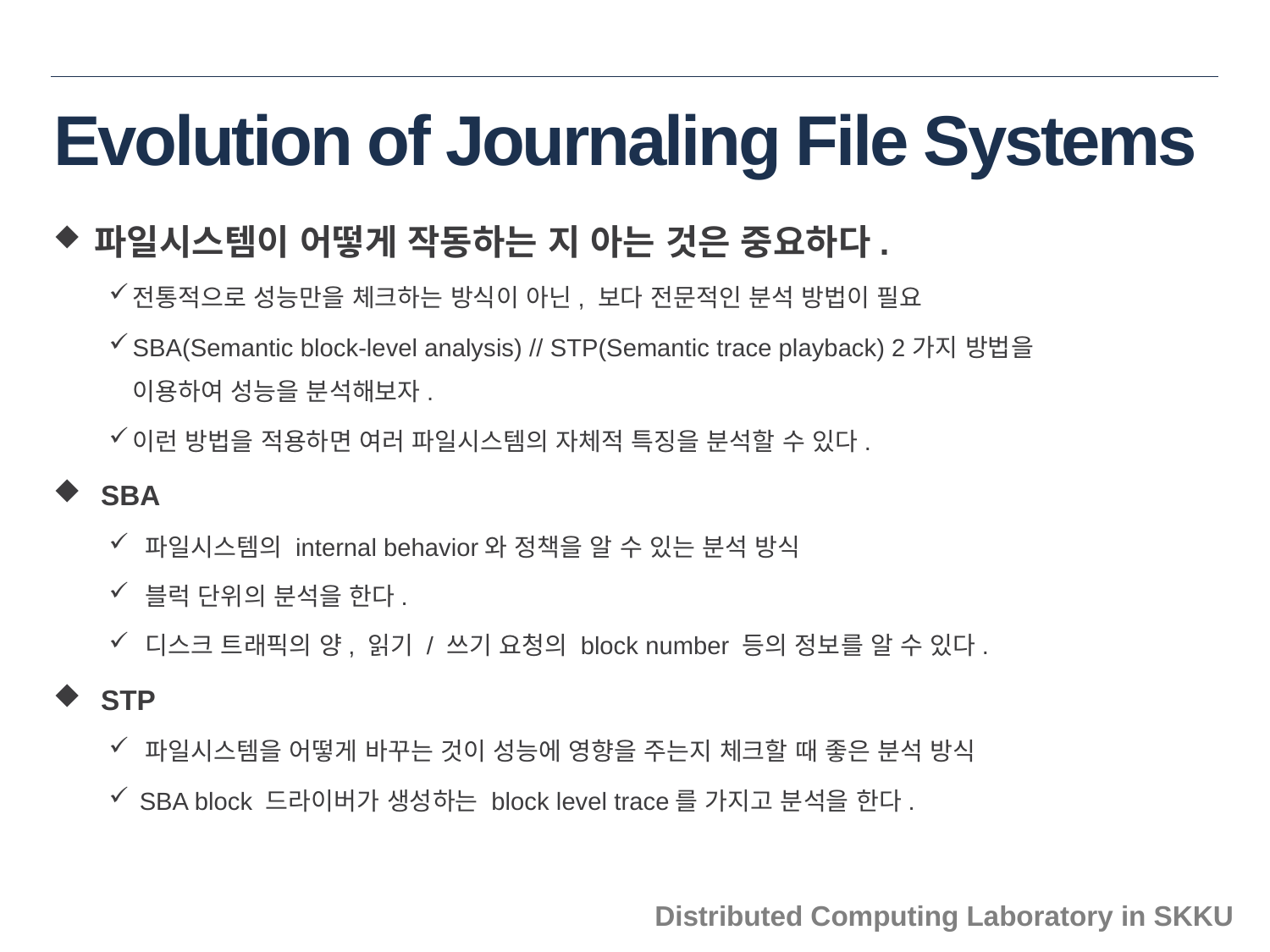

# Evolution of Journaling File Systems
 파일시스템이 어떻게 작동하는 지 아는 것은 중요하다.
전통적으로 성능만을 체크하는 방식이 아닌, 보다 전문적인 분석 방법이 필요
SBA(Semantic block-level analysis) // STP(Semantic trace playback) 2가지 방법을 이용하여 성능을 분석해보자.
이런 방법을 적용하면 여러 파일시스템의 자체적 특징을 분석할 수 있다.
SBA
 파일시스템의 internal behavior와 정책을 알 수 있는 분석 방식
 블럭 단위의 분석을 한다.
 디스크 트래픽의 양, 읽기 / 쓰기 요청의 block number 등의 정보를 알 수 있다.
STP
 파일시스템을 어떻게 바꾸는 것이 성능에 영향을 주는지 체크할 때 좋은 분석 방식
 SBA block 드라이버가 생성하는 block level trace를 가지고 분석을 한다.
Distributed Computing Laboratory in SKKU